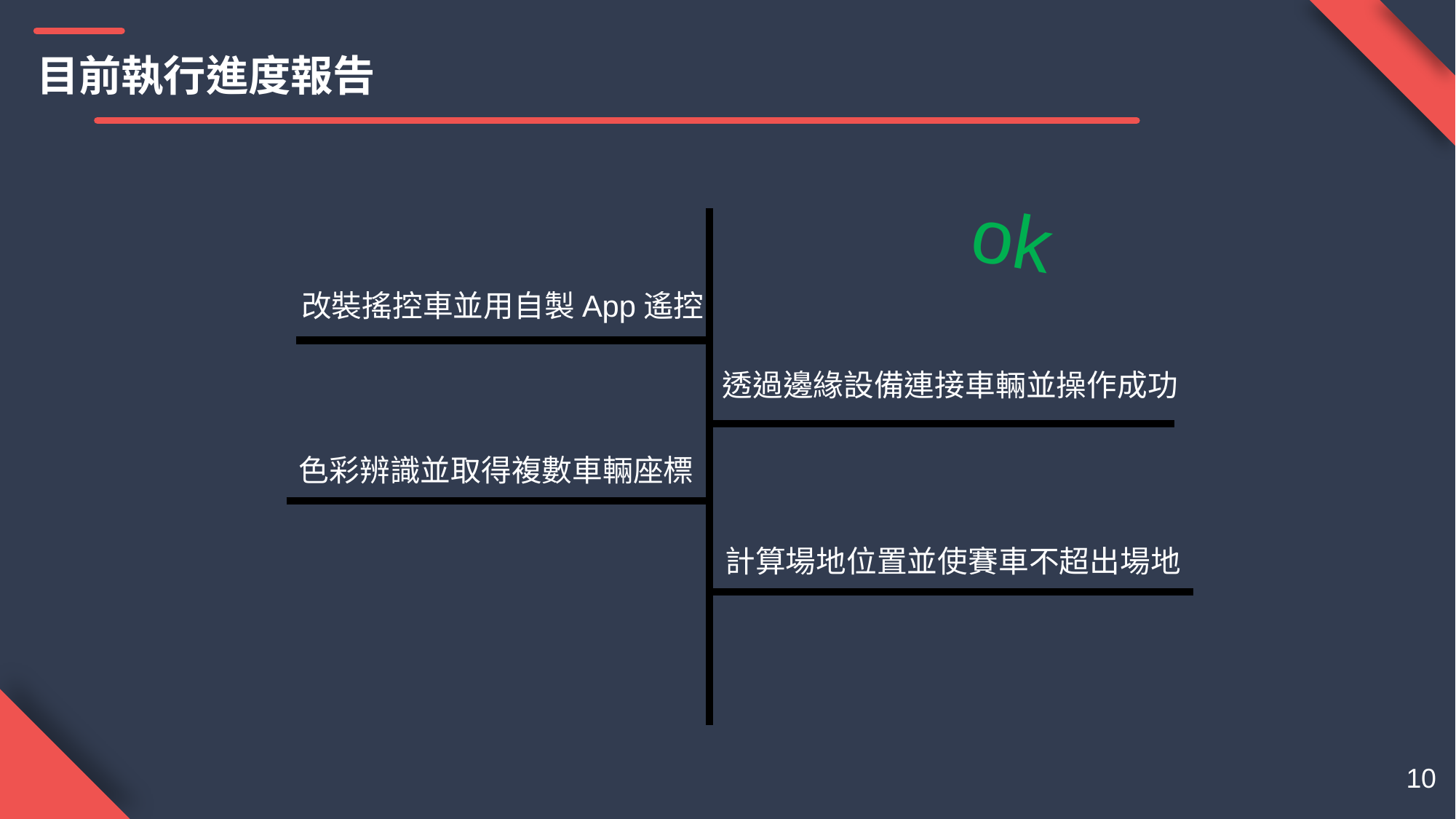

目前執行進度報告
ok
改裝搖控車並用自製App遙控
透過邊緣設備連接車輛並操作成功
色彩辨識並取得複數車輛座標
計算場地位置並使賽車不超出場地

10